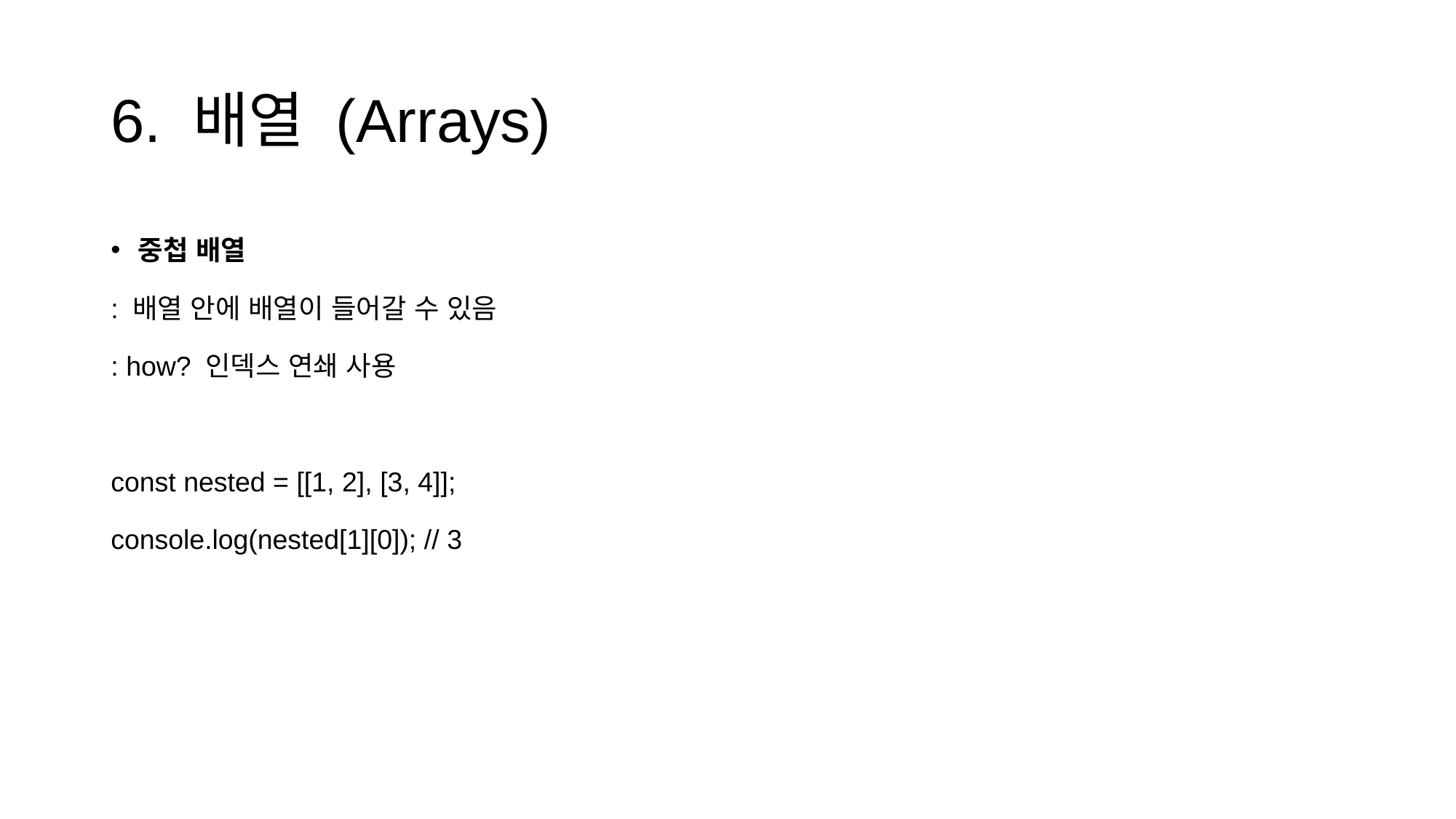

# 6. 배열 (Arrays)
중첩 배열
: 배열 안에 배열이 들어갈 수 있음
: how? 인덱스 연쇄 사용

const nested = [[1, 2], [3, 4]];
console.log(nested[1][0]); // 3